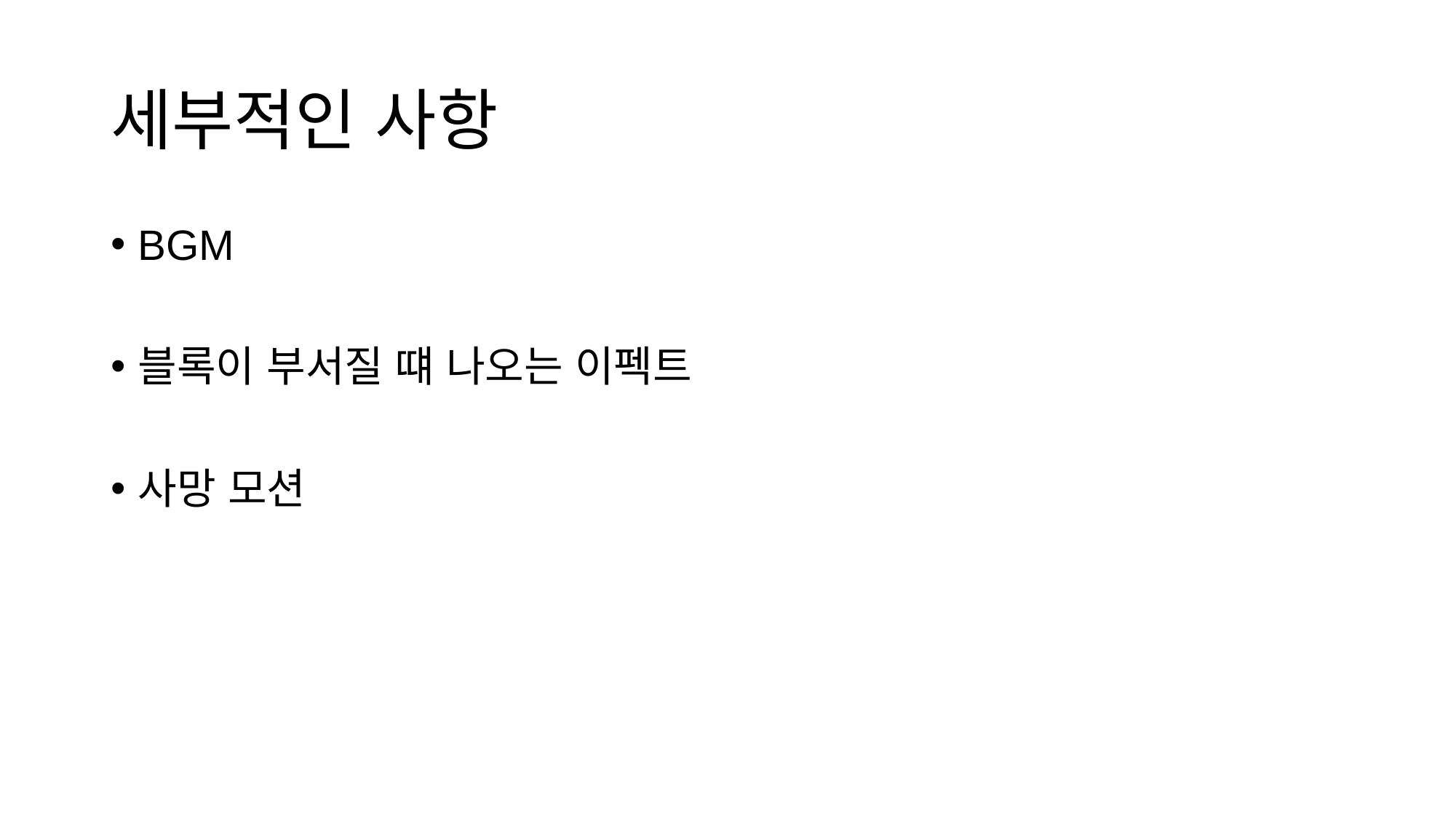

# 세부적인 사항
BGM

블록이 부서질 떄 나오는 이펙트

사망 모션